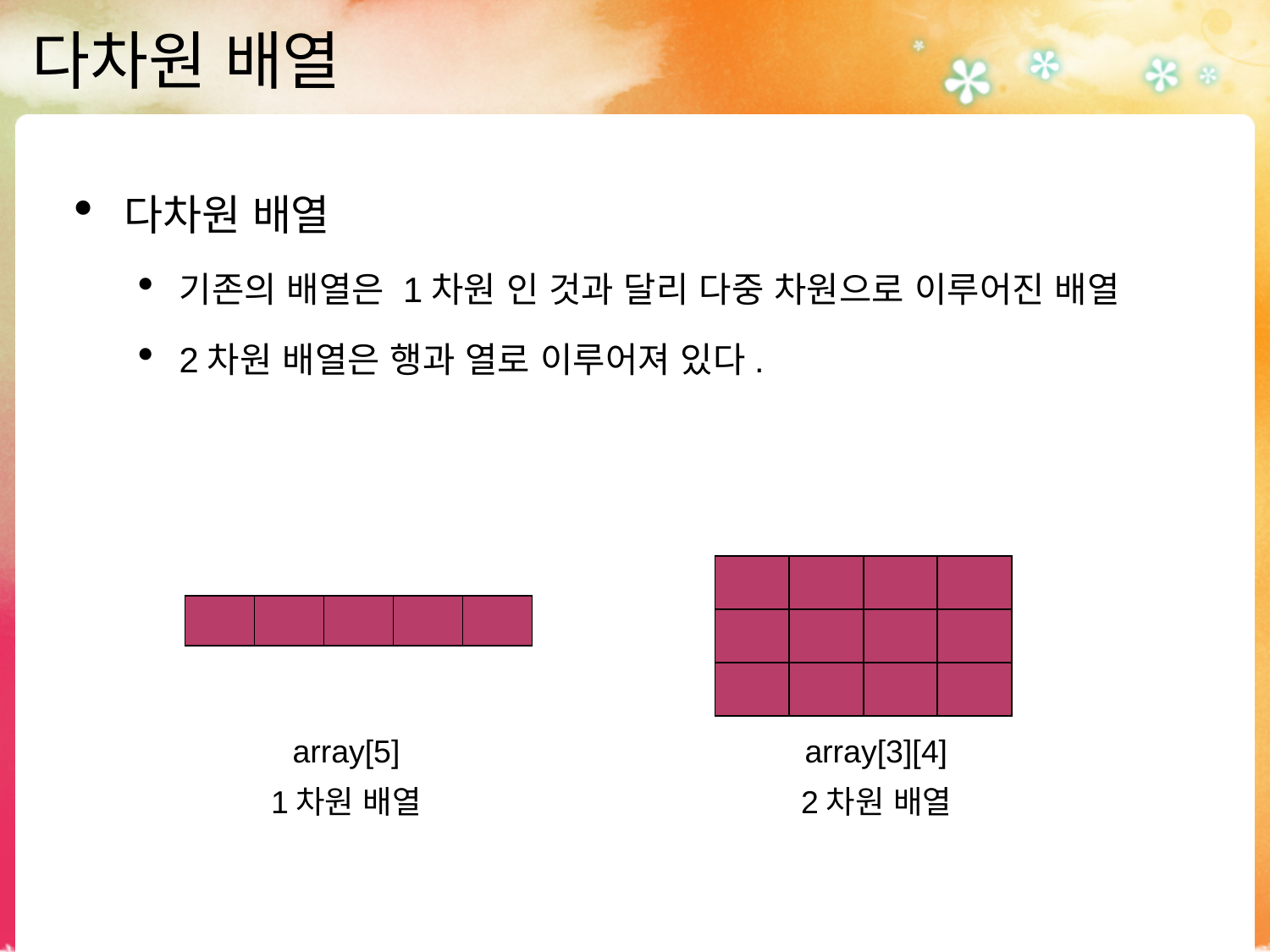

# 다차원 배열
다차원 배열
기존의 배열은 1차원 인 것과 달리 다중 차원으로 이루어진 배열
2차원 배열은 행과 열로 이루어져 있다.
|  |  |  |  |
| --- | --- | --- | --- |
|  |  |  |  |
|  |  |  |  |
|  |  |  |  |  |
| --- | --- | --- | --- | --- |
array[5]
array[3][4]
1차원 배열
2차원 배열